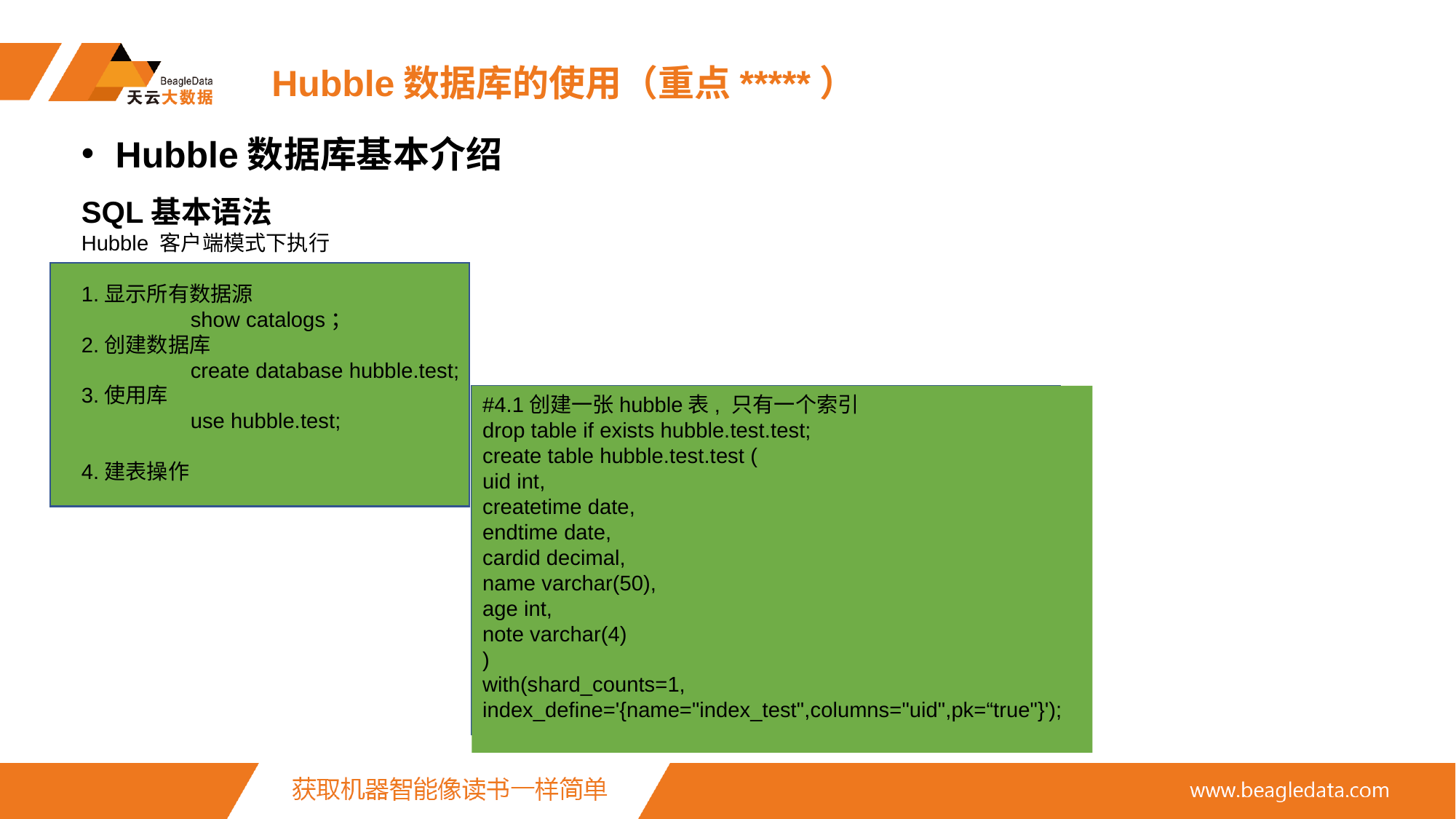

# Hubble数据库的使用（重点*****）
Hubble数据库基本介绍
SQL基本语法
Hubble 客户端模式下执行

1.显示所有数据源
	show catalogs；
2.创建数据库
	create database hubble.test;
3.使用库
       	use hubble.test;

4.建表操作

#4.1创建一张hubble表, 只有一个索引
drop table if exists hubble.test.test;
create table hubble.test.test (
uid int,
createtime date,
endtime date,
cardid decimal,
name varchar(50),
age int,
note varchar(4)
)
with(shard_counts=1, index_define='{name="index_test",columns="uid",pk=“true"}');